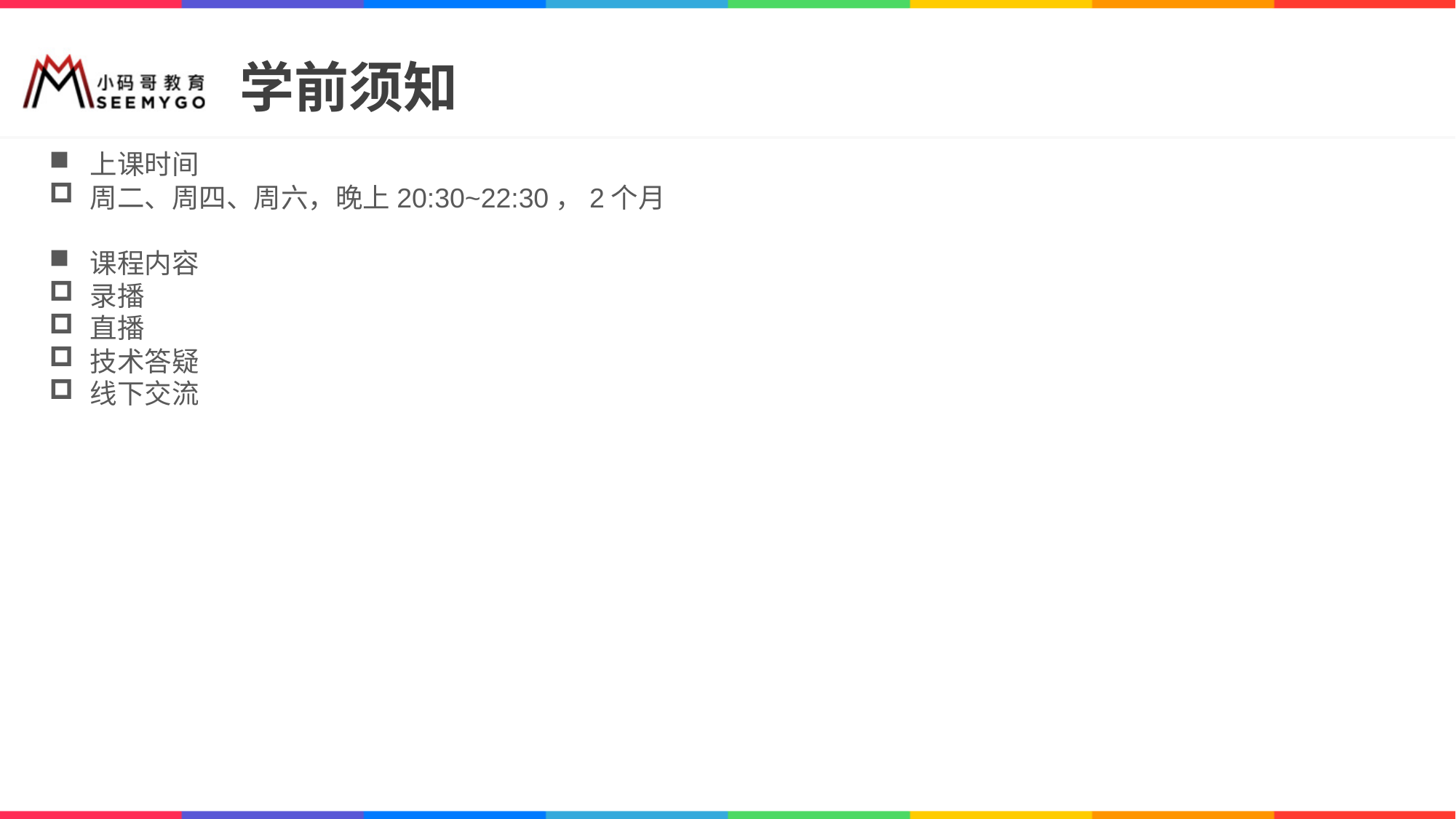

# 学前须知
上课时间
周二、周四、周六，晚上20:30~22:30，2个月

课程内容
录播
直播
技术答疑
线下交流